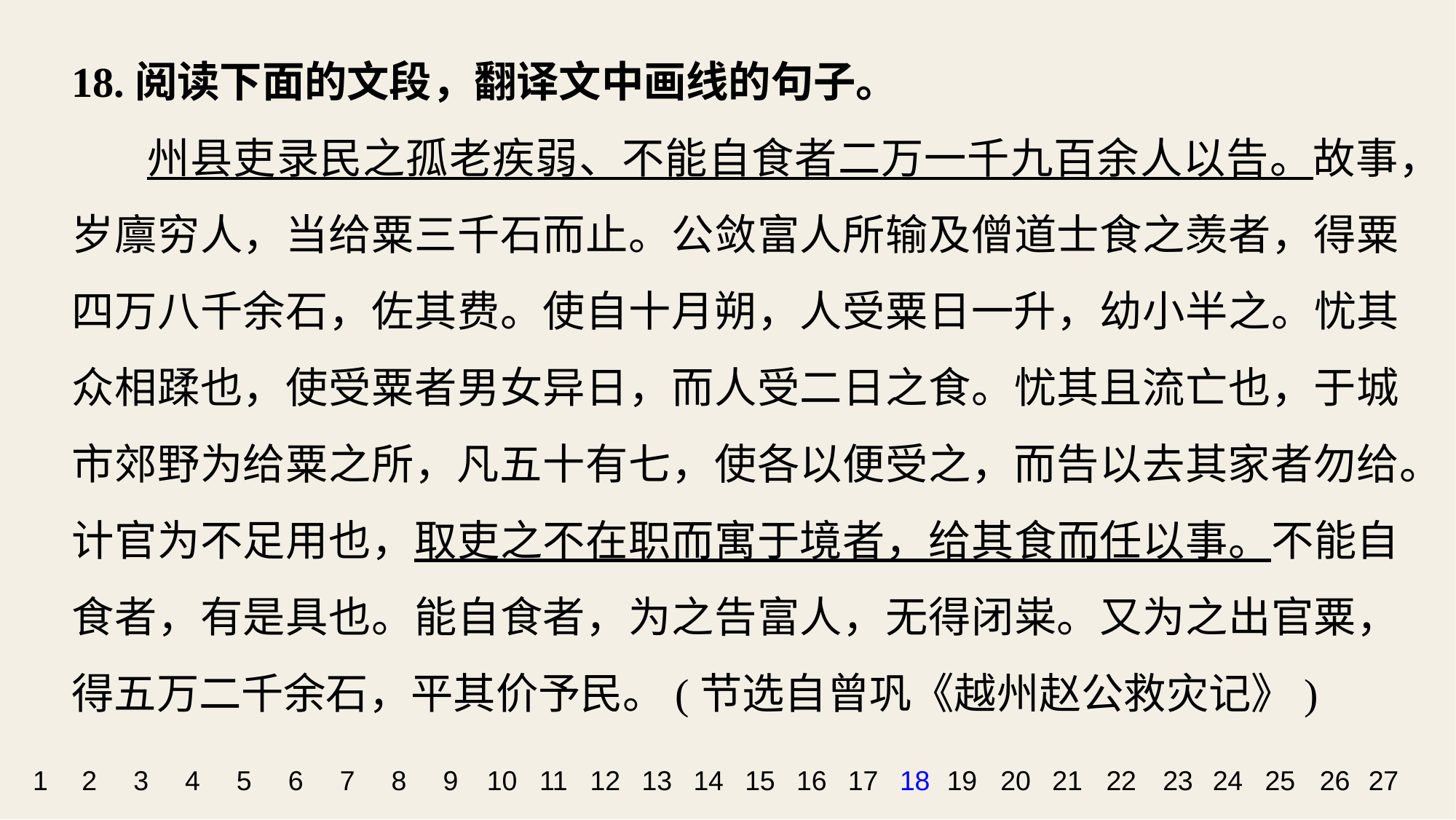

18.阅读下面的文段，翻译文中画线的句子。
州县吏录民之孤老疾弱、不能自食者二万一千九百余人以告。故事，岁廪穷人，当给粟三千石而止。公敛富人所输及僧道士食之羡者，得粟四万八千余石，佐其费。使自十月朔，人受粟日一升，幼小半之。忧其众相蹂也，使受粟者男女异日，而人受二日之食。忧其且流亡也，于城市郊野为给粟之所，凡五十有七，使各以便受之，而告以去其家者勿给。计官为不足用也，取吏之不在职而寓于境者，给其食而任以事。不能自食者，有是具也。能自食者，为之告富人，无得闭粜。又为之出官粟，得五万二千余石，平其价予民。(节选自曾巩《越州赵公救灾记》)
1
2
3
4
5
6
7
8
9
10
11
12
13
14
15
16
17
18
19
20
21
22
23
24
25
26
27